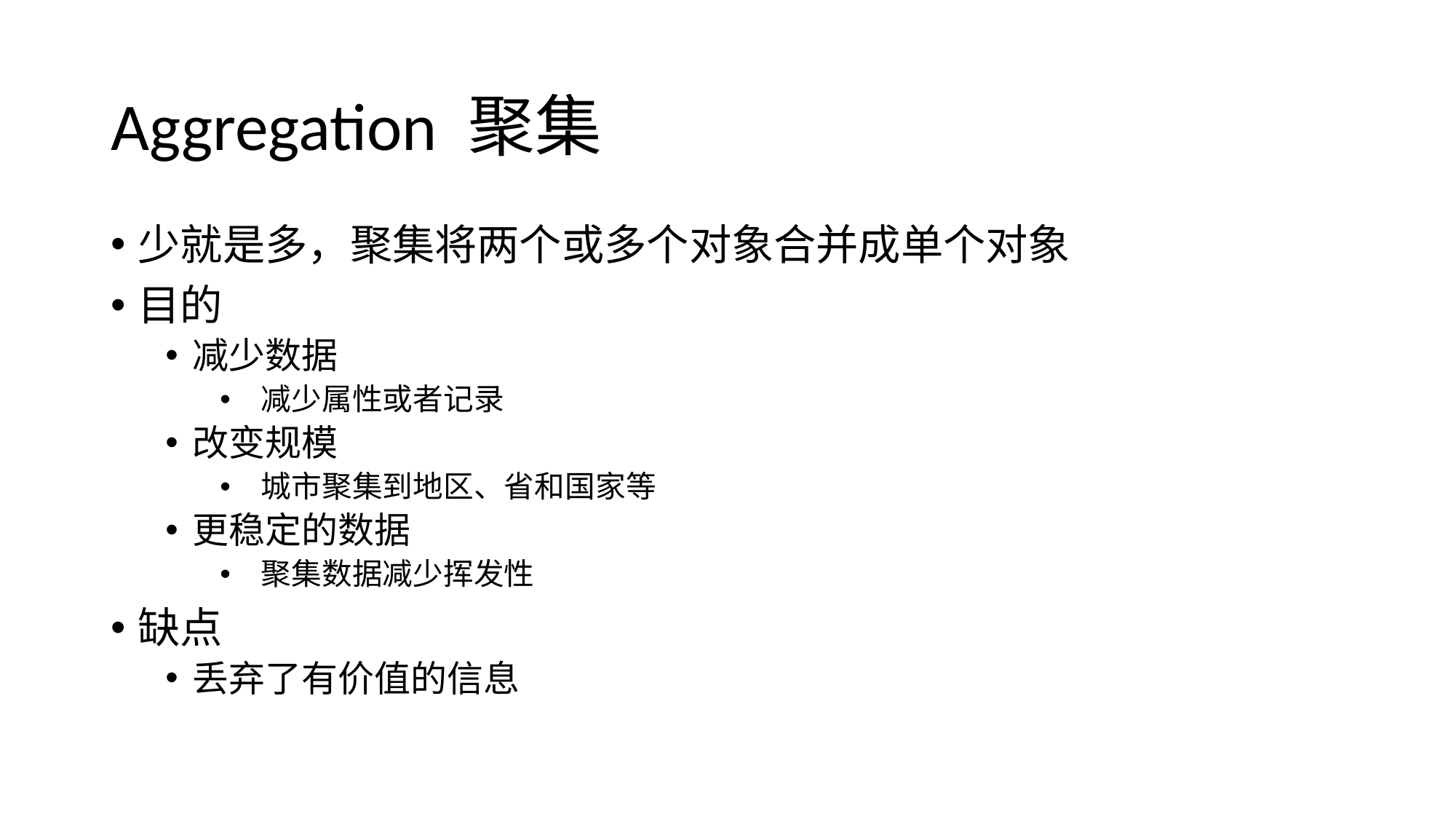

# Aggregation 聚集
少就是多，聚集将两个或多个对象合并成单个对象
目的
减少数据
 减少属性或者记录
改变规模
 城市聚集到地区、省和国家等
更稳定的数据
 聚集数据减少挥发性
缺点
丢弃了有价值的信息